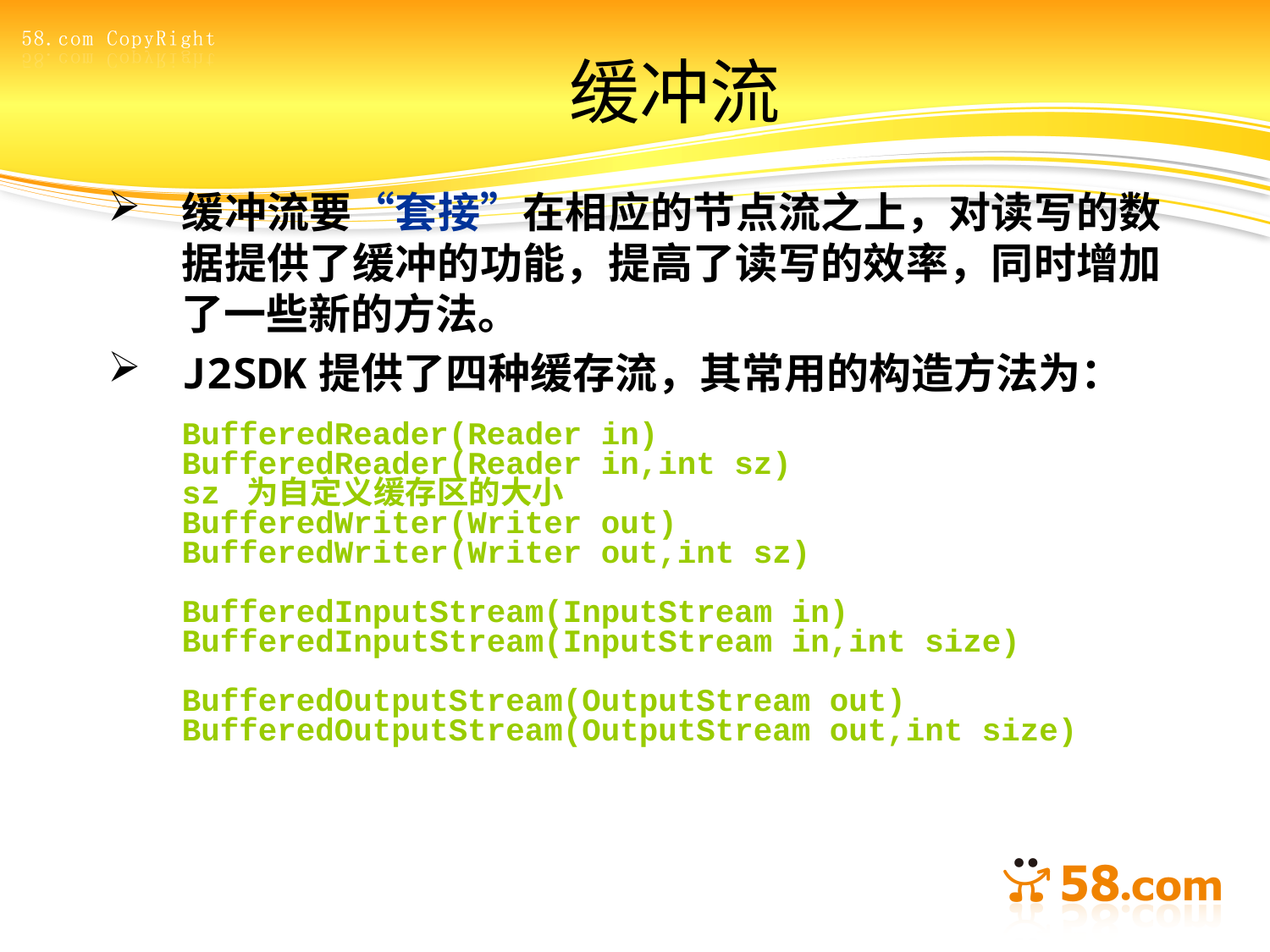

# 缓冲流
缓冲流要“套接”在相应的节点流之上，对读写的数据提供了缓冲的功能，提高了读写的效率，同时增加了一些新的方法。
J2SDK提供了四种缓存流，其常用的构造方法为：
BufferedReader(Reader in)
BufferedReader(Reader in,int sz)
sz 为自定义缓存区的大小
BufferedWriter(Writer out)
BufferedWriter(Writer out,int sz)

BufferedInputStream(InputStream in)
BufferedInputStream(InputStream in,int size)

BufferedOutputStream(OutputStream out)
BufferedOutputStream(OutputStream out,int size)